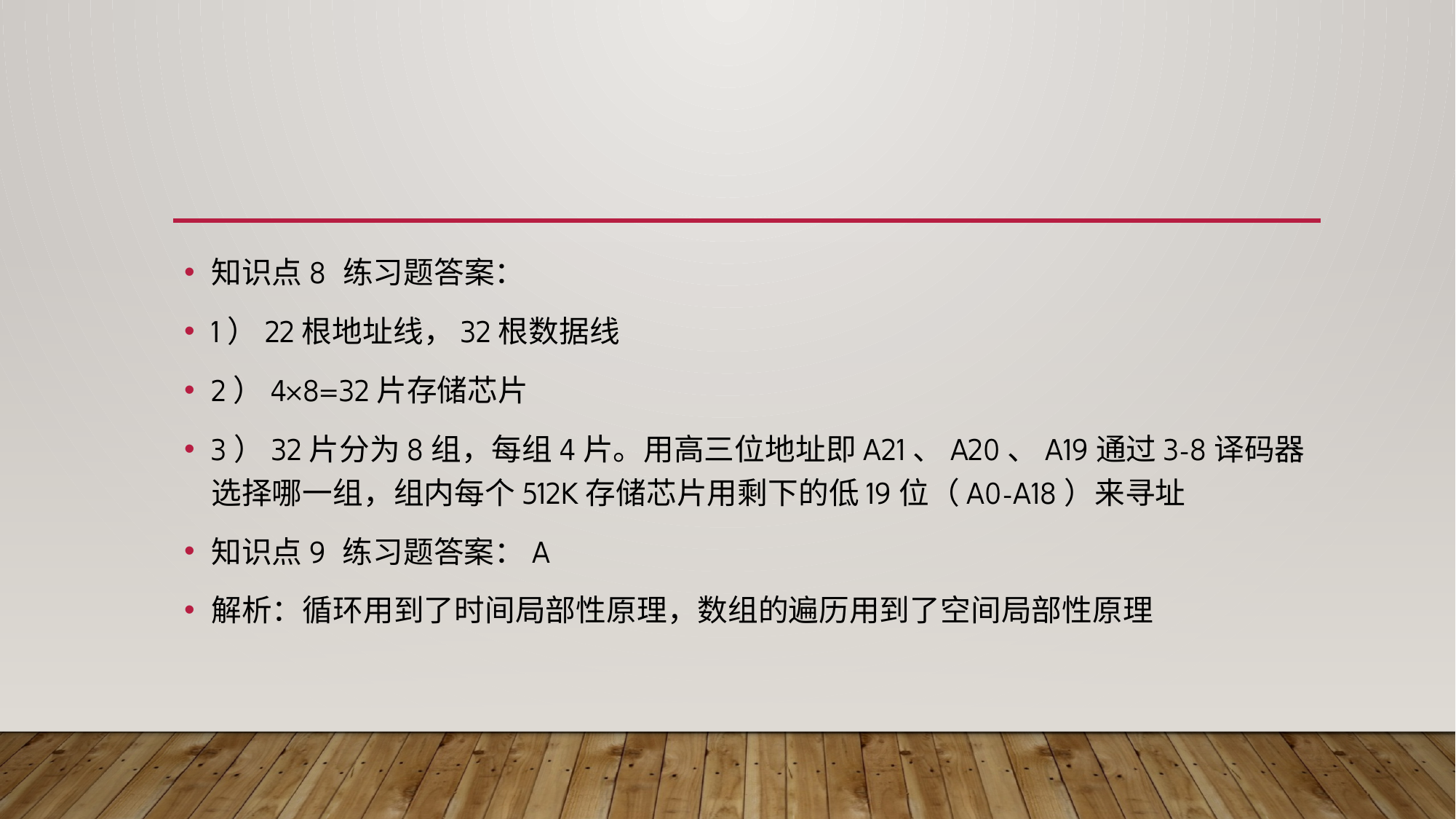

#
知识点8 练习题答案：
1）22根地址线，32根数据线
2）4×8=32片存储芯片
3）32片分为8组，每组4片。用高三位地址即A21、A20、A19通过3-8译码器选择哪一组，组内每个512K存储芯片用剩下的低19位（A0-A18）来寻址
知识点9 练习题答案：A
解析：循环用到了时间局部性原理，数组的遍历用到了空间局部性原理